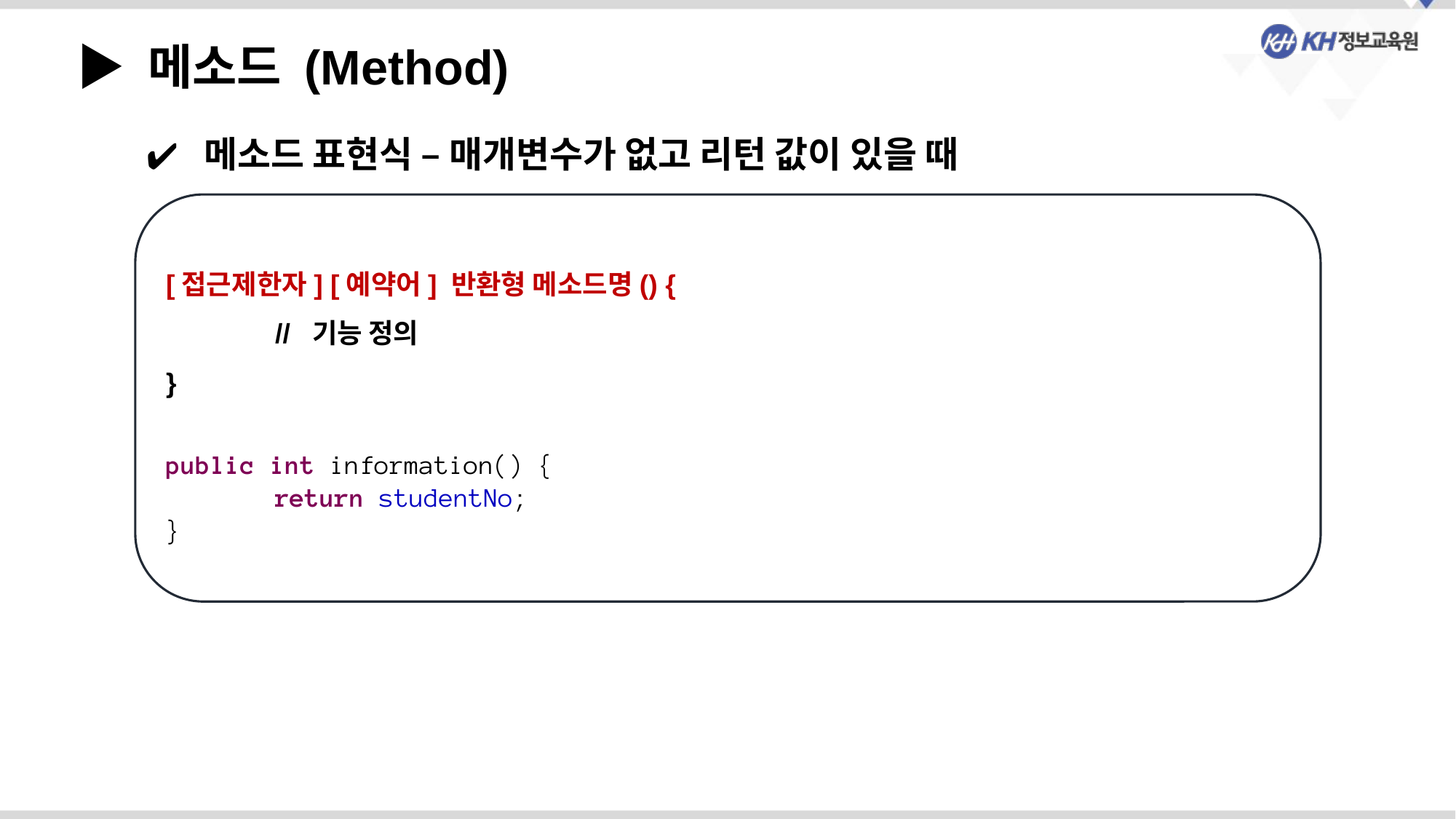

▶ 메소드 (Method)
 메소드 표현식 – 매개변수가 없고 리턴 값이 있을 때
[접근제한자] [예약어] 반환형 메소드명() {
	//  기능 정의
}

public int information() {
	return studentNo;
}